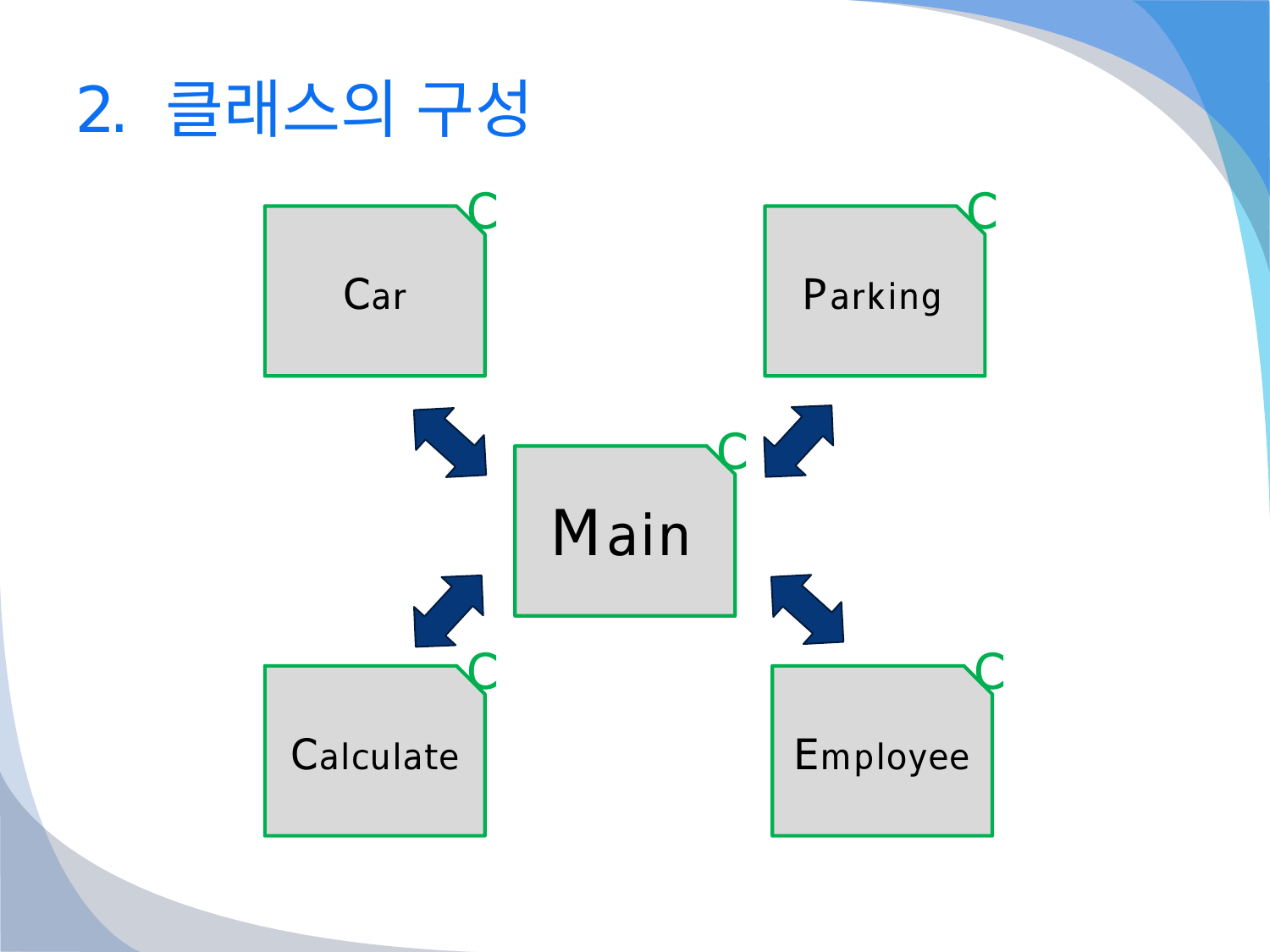

# 2. 클래스의 구성
C
C

Car
Parking

C

Main

C
C

Employee
Calculate